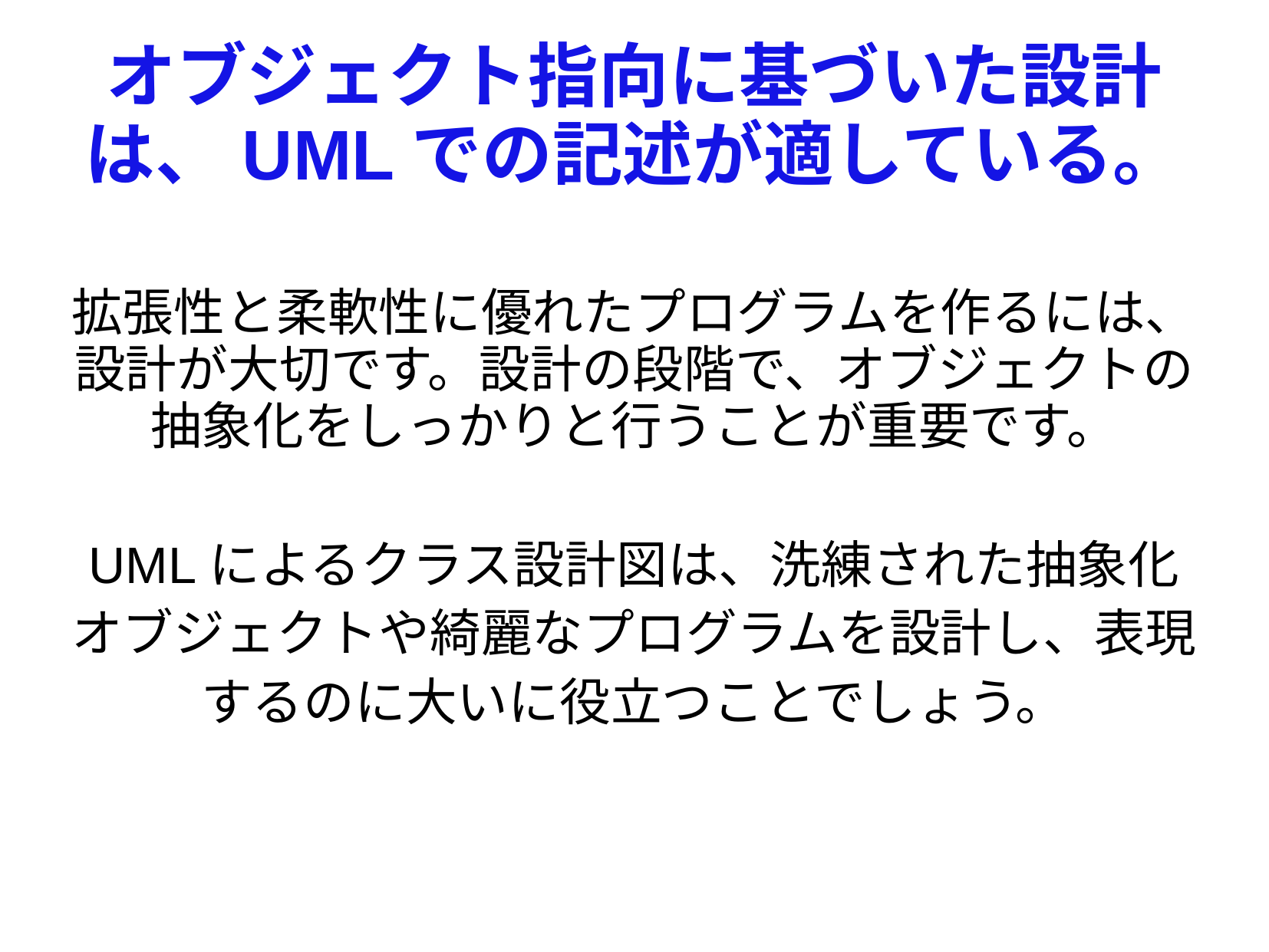

# オブジェクト指向に基づいた設計は、UMLでの記述が適している。
拡張性と柔軟性に優れたプログラムを作るには、設計が大切です。設計の段階で、オブジェクトの抽象化をしっかりと行うことが重要です。

UMLによるクラス設計図は、洗練された抽象化オブジェクトや綺麗なプログラムを設計し、表現するのに大いに役立つことでしょう。